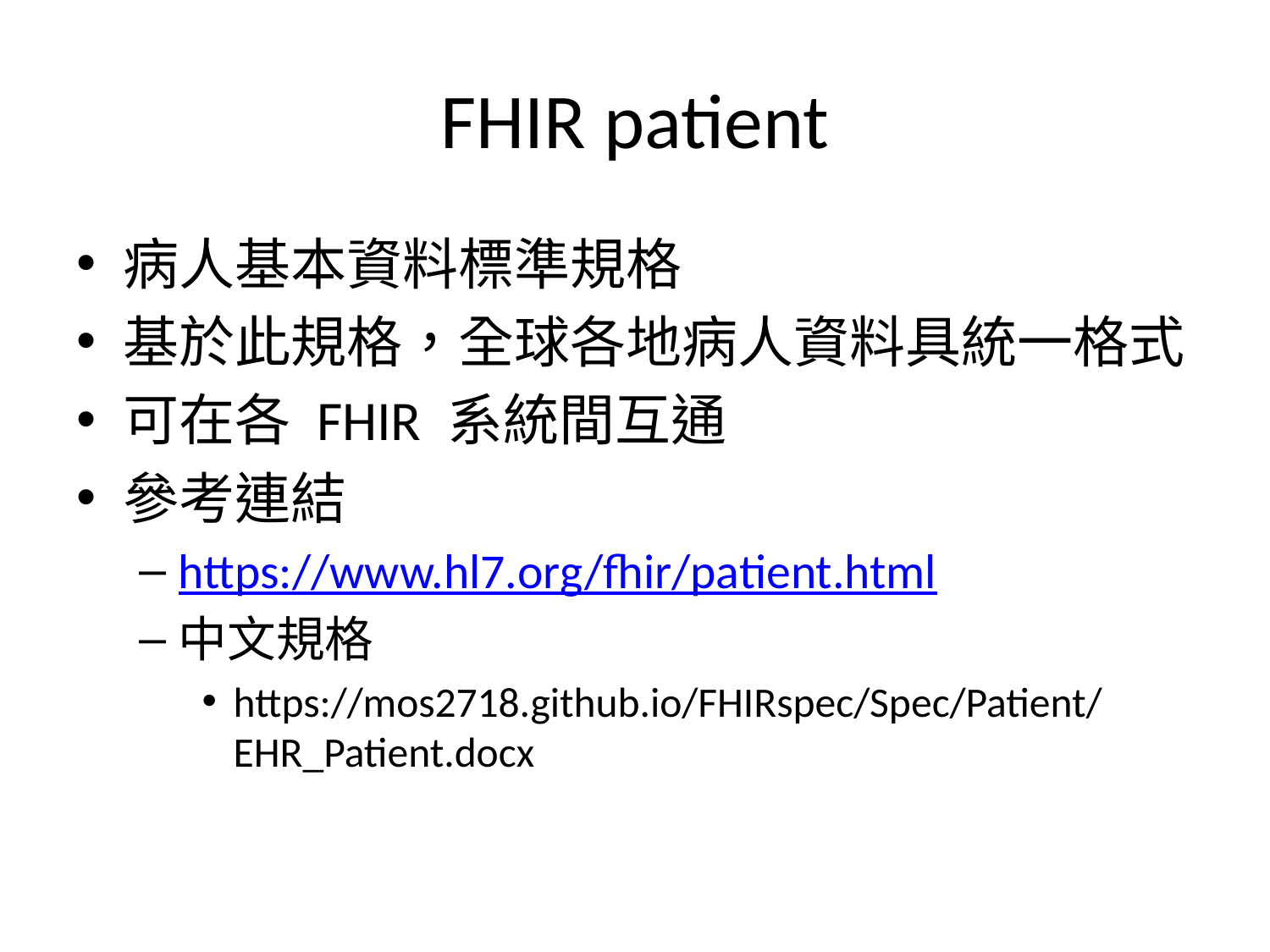

# FHIR patient
病人基本資料標準規格
基於此規格，全球各地病人資料具統一格式
可在各 FHIR 系統間互通
參考連結
https://www.hl7.org/fhir/patient.html
中文規格
https://mos2718.github.io/FHIRspec/Spec/Patient/EHR_Patient.docx